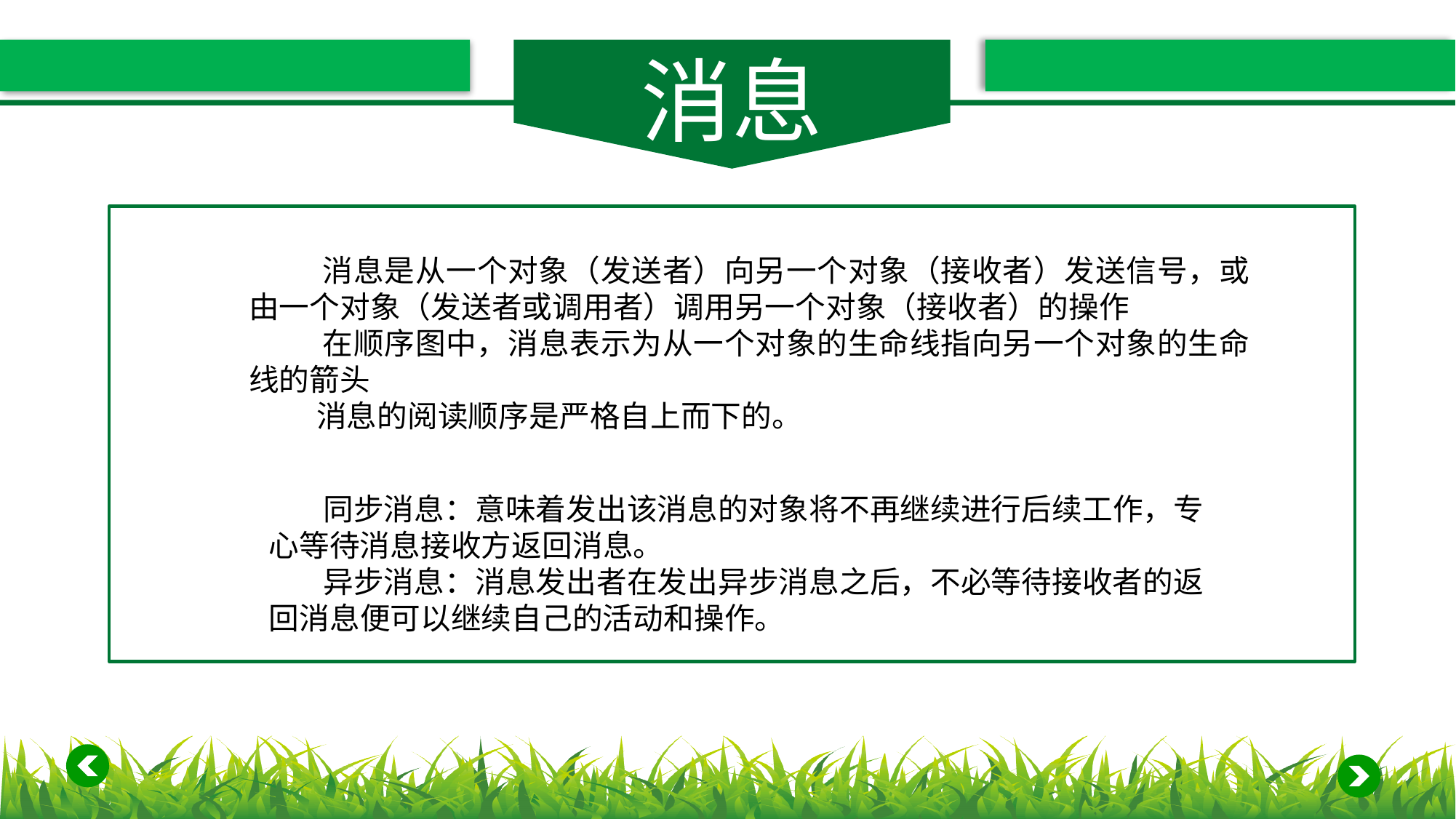

消息

         消息是从一个对象（发送者）向另一个对象（接收者）发送信号，或由一个对象（发送者或调用者）调用另一个对象（接收者）的操作
         在顺序图中，消息表示为从一个对象的生命线指向另一个对象的生命线的箭头
         消息的阅读顺序是严格自上而下的。
       同步消息：意味着发出该消息的对象将不再继续进行后续工作，专心等待消息接收方返回消息。
       异步消息：消息发出者在发出异步消息之后，不必等待接收者的返回消息便可以继续自己的活动和操作。